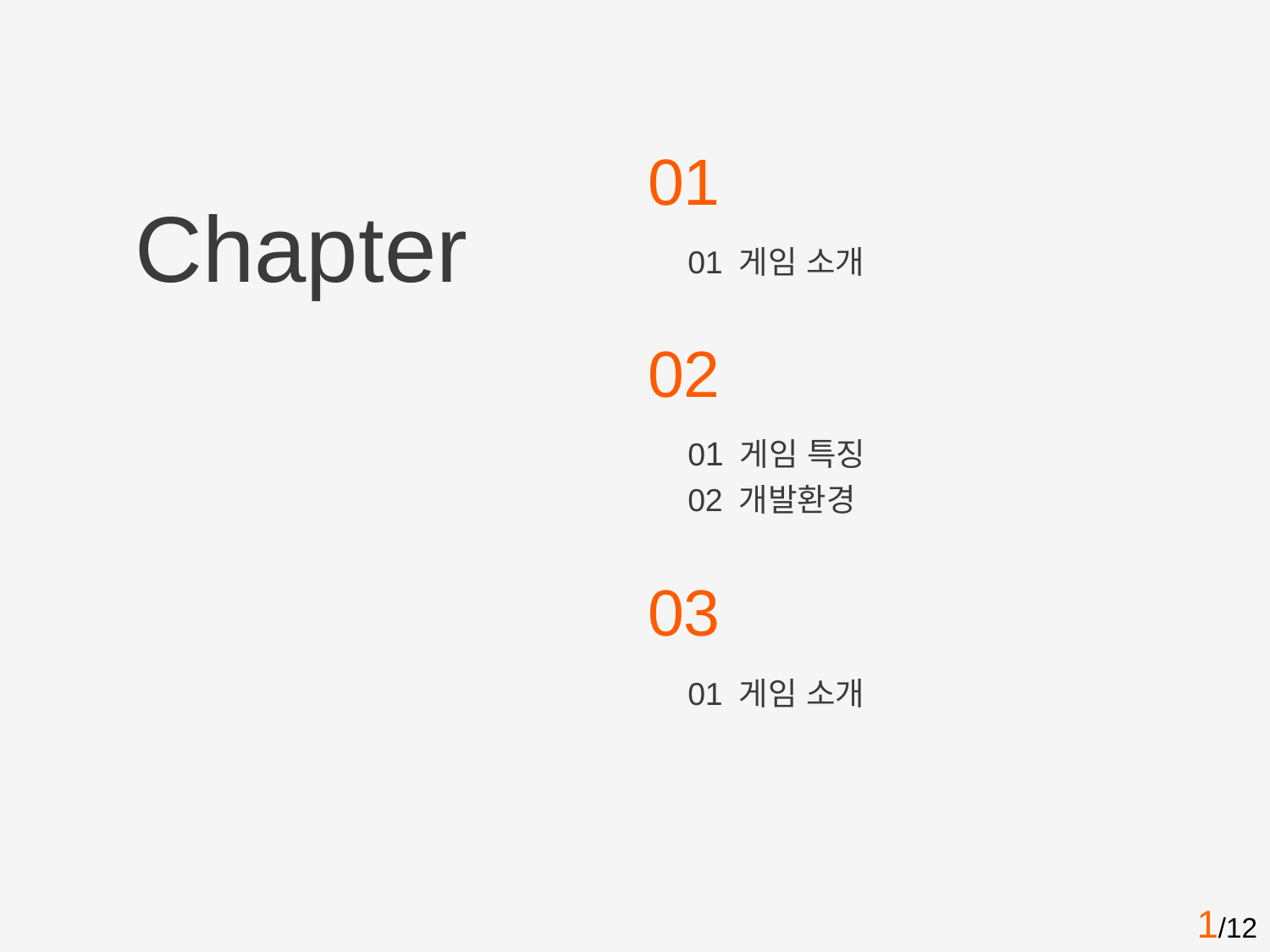

| 01 |
| --- |
| 01 게임 소개 |
Chapter
| 02 |
| --- |
| 01 게임 특징 02 개발환경 |
| 03 |
| --- |
| 01 게임 소개 |
1/12